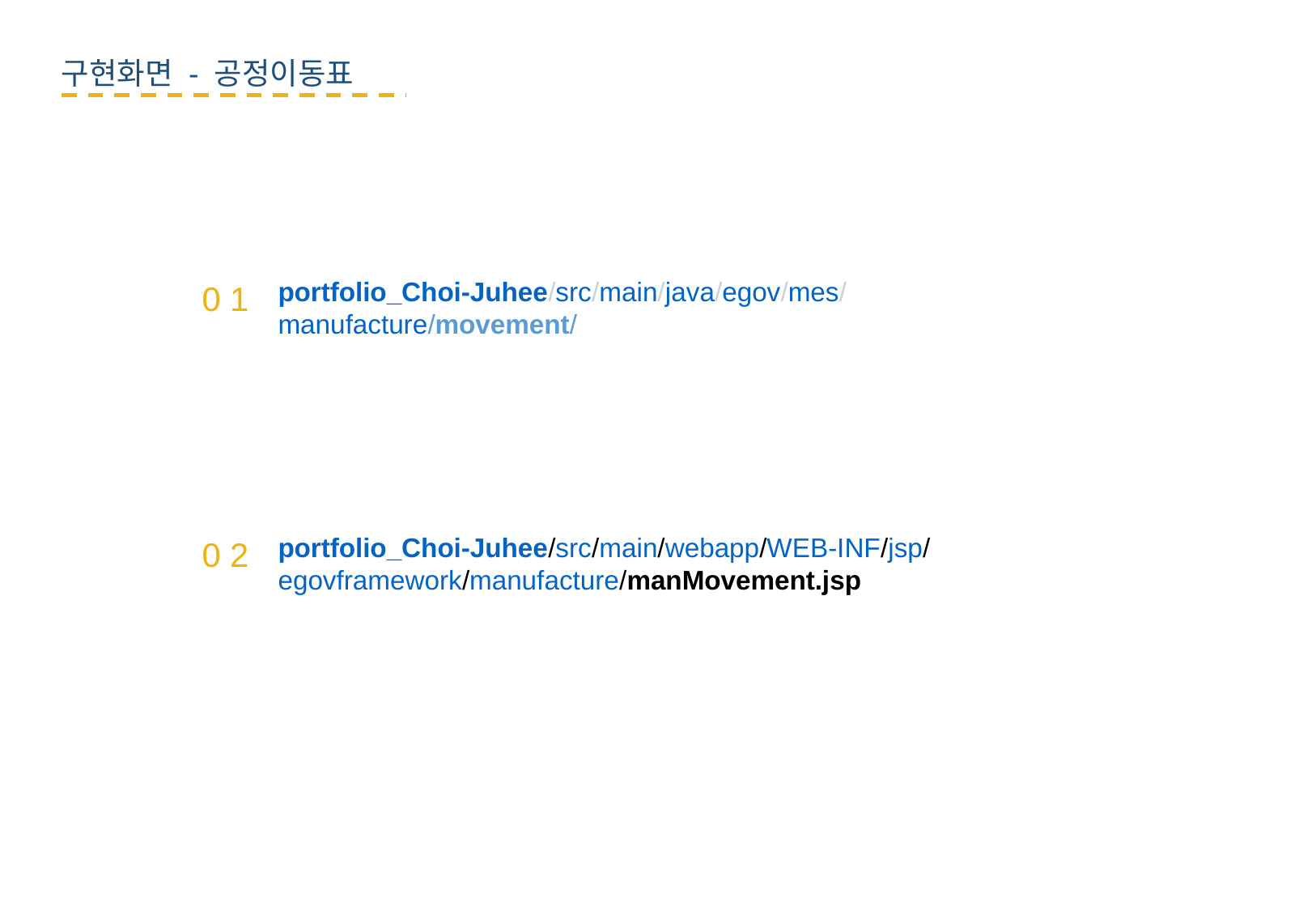

구현화면 - 공정이동표
0 1
portfolio_Choi-Juhee/src/main/java/egov/mes/manufacture/movement/
0 2
portfolio_Choi-Juhee/src/main/webapp/WEB-INF/jsp/egovframework/manufacture/manMovement.jsp